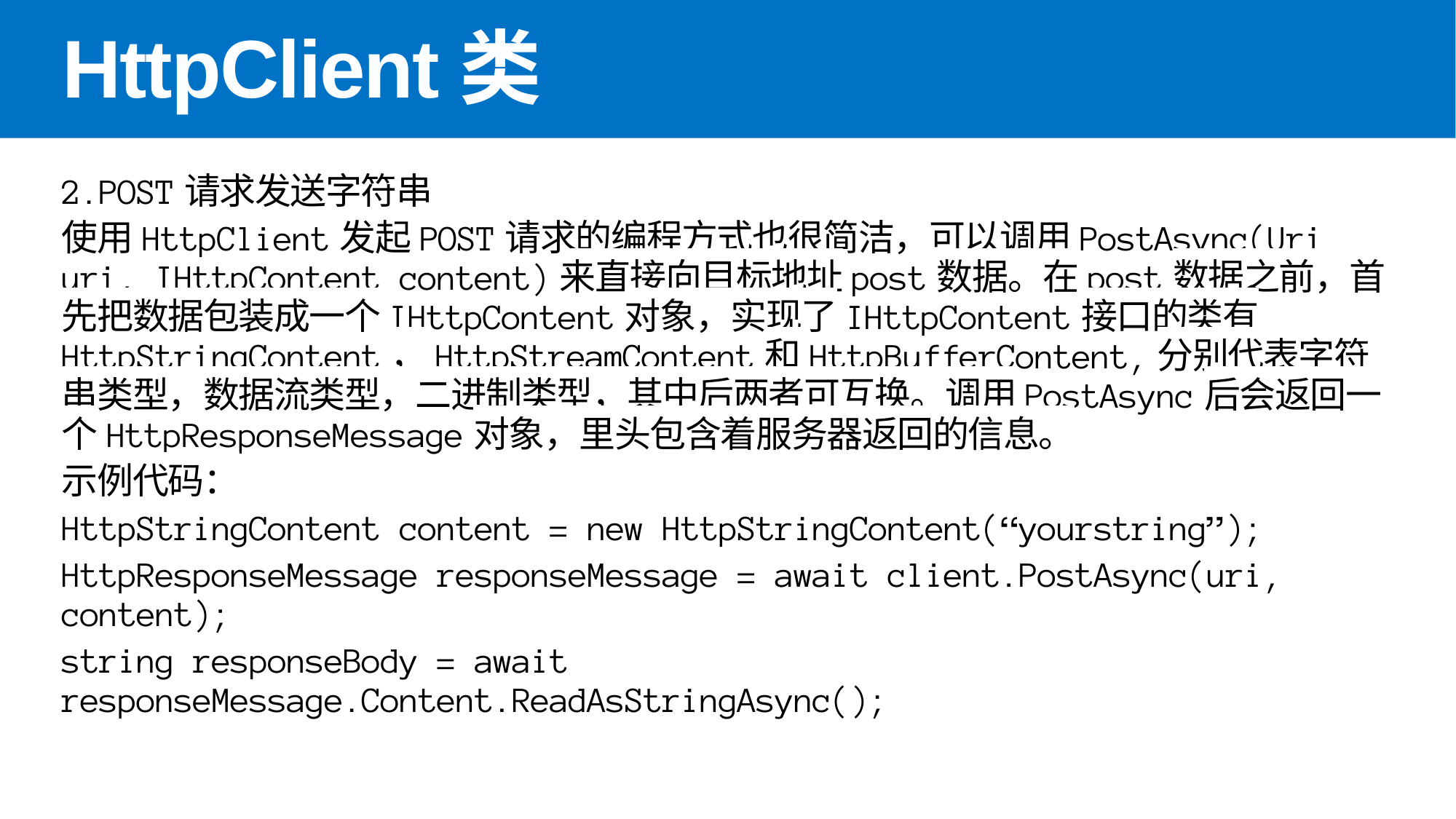

# HttpClient类
2.POST请求发送字符串
使用HttpClient发起POST请求的编程方式也很简洁，可以调用PostAsync(Uri uri, IHttpContent content)来直接向目标地址post数据。在post数据之前，首先把数据包装成一个IHttpContent对象，实现了IHttpContent接口的类有HttpStringContent，HttpStreamContent和HttpBufferContent,分别代表字符串类型，数据流类型，二进制类型，其中后两者可互换。调用PostAsync后会返回一个HttpResponseMessage对象，里头包含着服务器返回的信息。
示例代码：
HttpStringContent content = new HttpStringContent(“yourstring”);
HttpResponseMessage responseMessage = await client.PostAsync(uri, content);
string responseBody = await responseMessage.Content.ReadAsStringAsync();